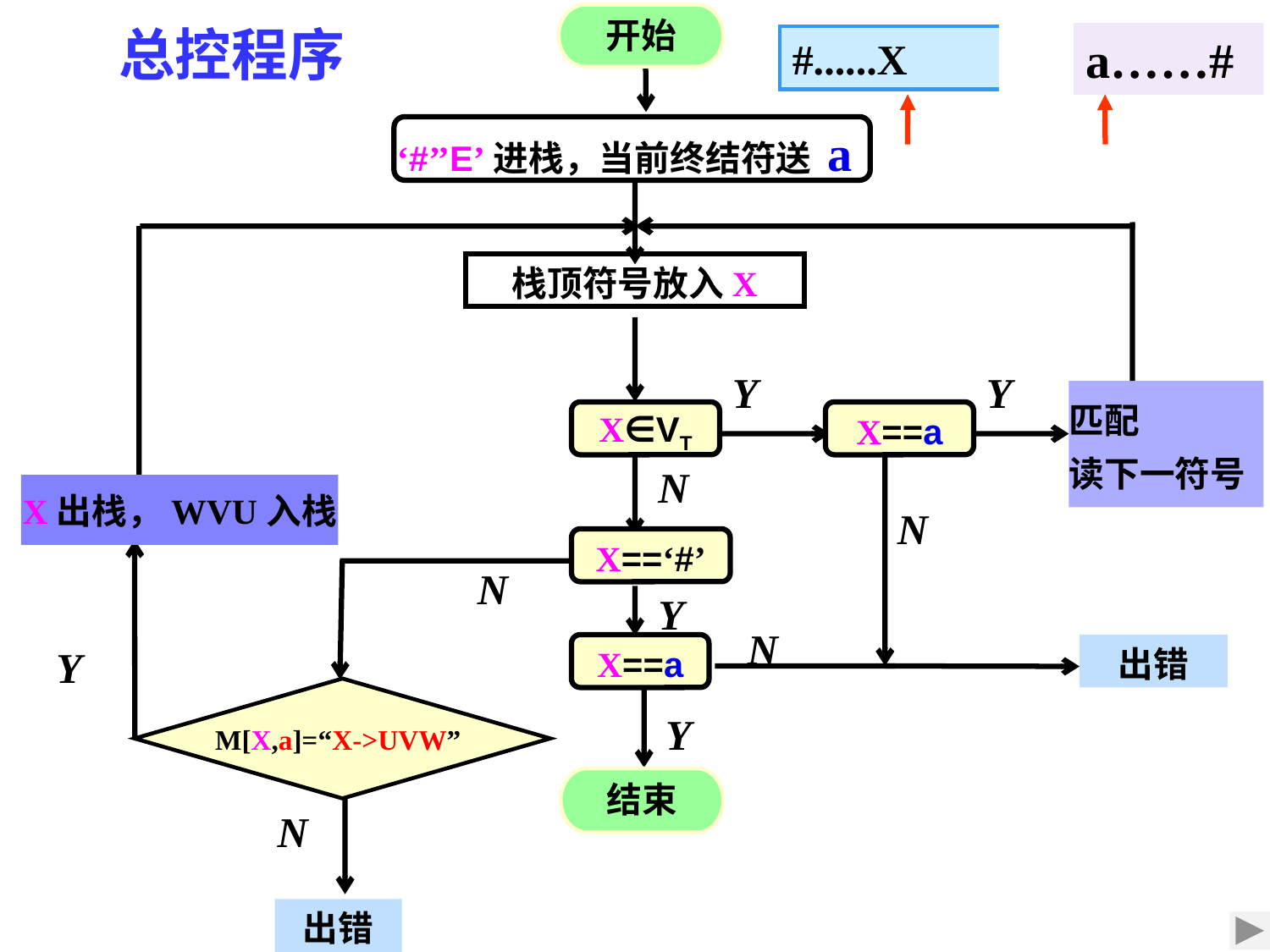

# 总控程序
开始

a……#
#......X

‘#’’E’进栈，当前终结符送 a

栈顶符号放入X

X∈VT
Y
X==a

Y
匹配
读下一符号

N

X==‘#’

X出栈，WVU入栈
N

N

M[X,a]=“X->UVW”

Y

X==a
N
Y
出错

Y
结束
N

出错